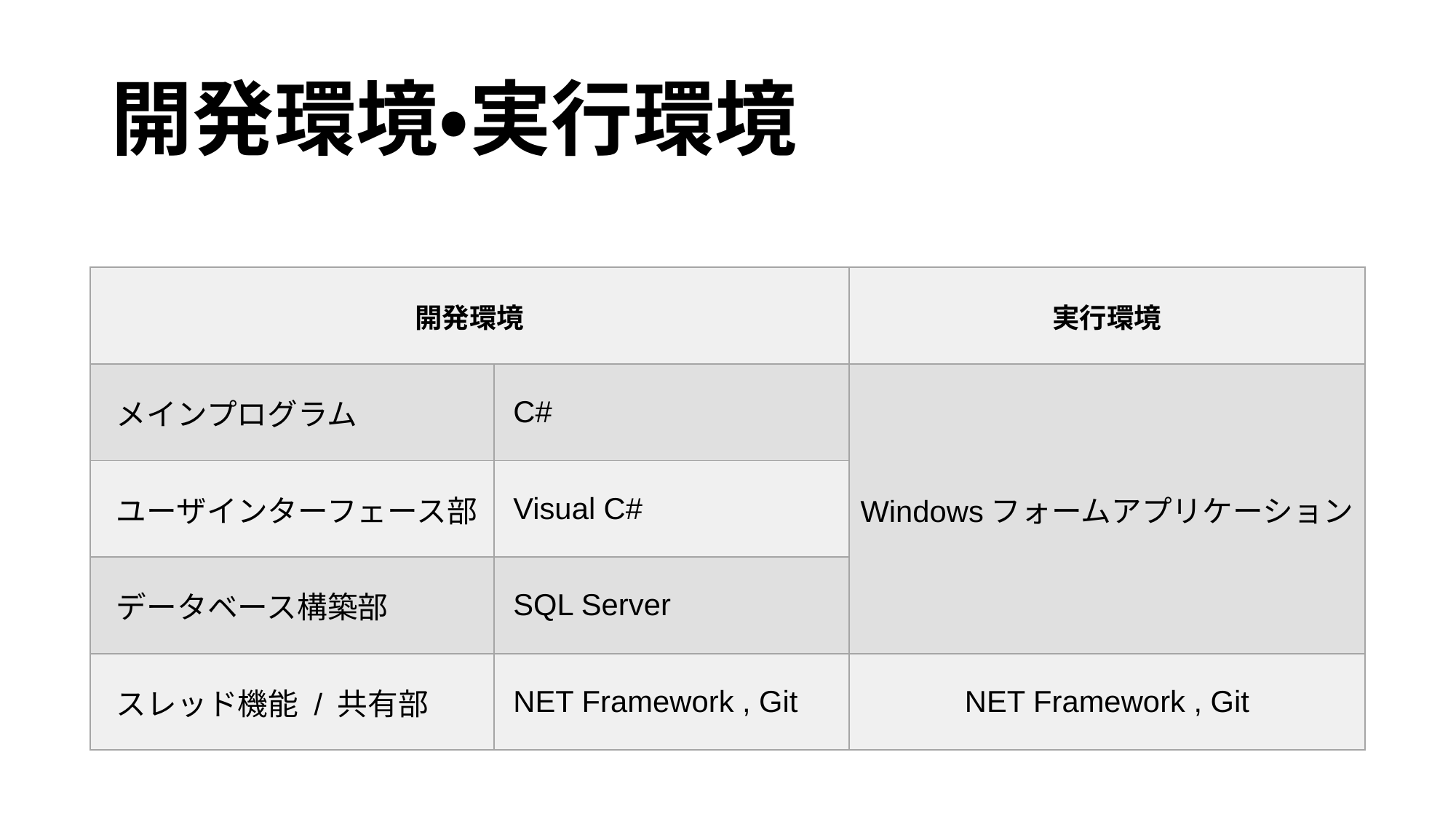

# 開発環境・実行環境
| 開発環境 |  | 実行環境 |
| --- | --- | --- |
| メインプログラム | C# | Windowsフォームアプリケーション |
| ユーザインターフェース部 | Visual C# |  |
| データベース構築部 | SQL Server |  |
| スレッド機能 / 共有部 | NET Framework , Git | NET Framework , Git |